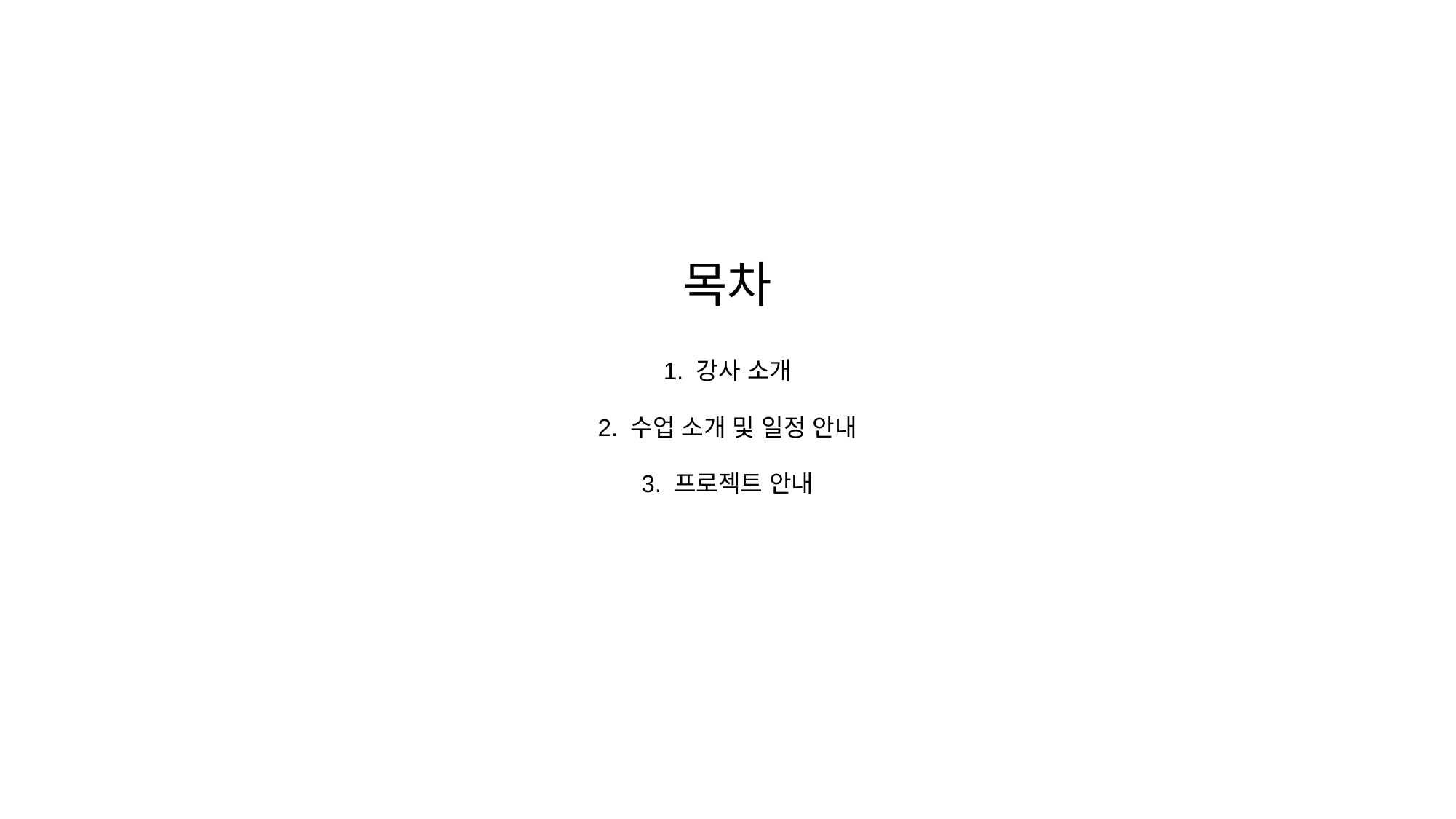

목차
1. 강사 소개
2. 수업 소개 및 일정 안내
3. 프로젝트 안내